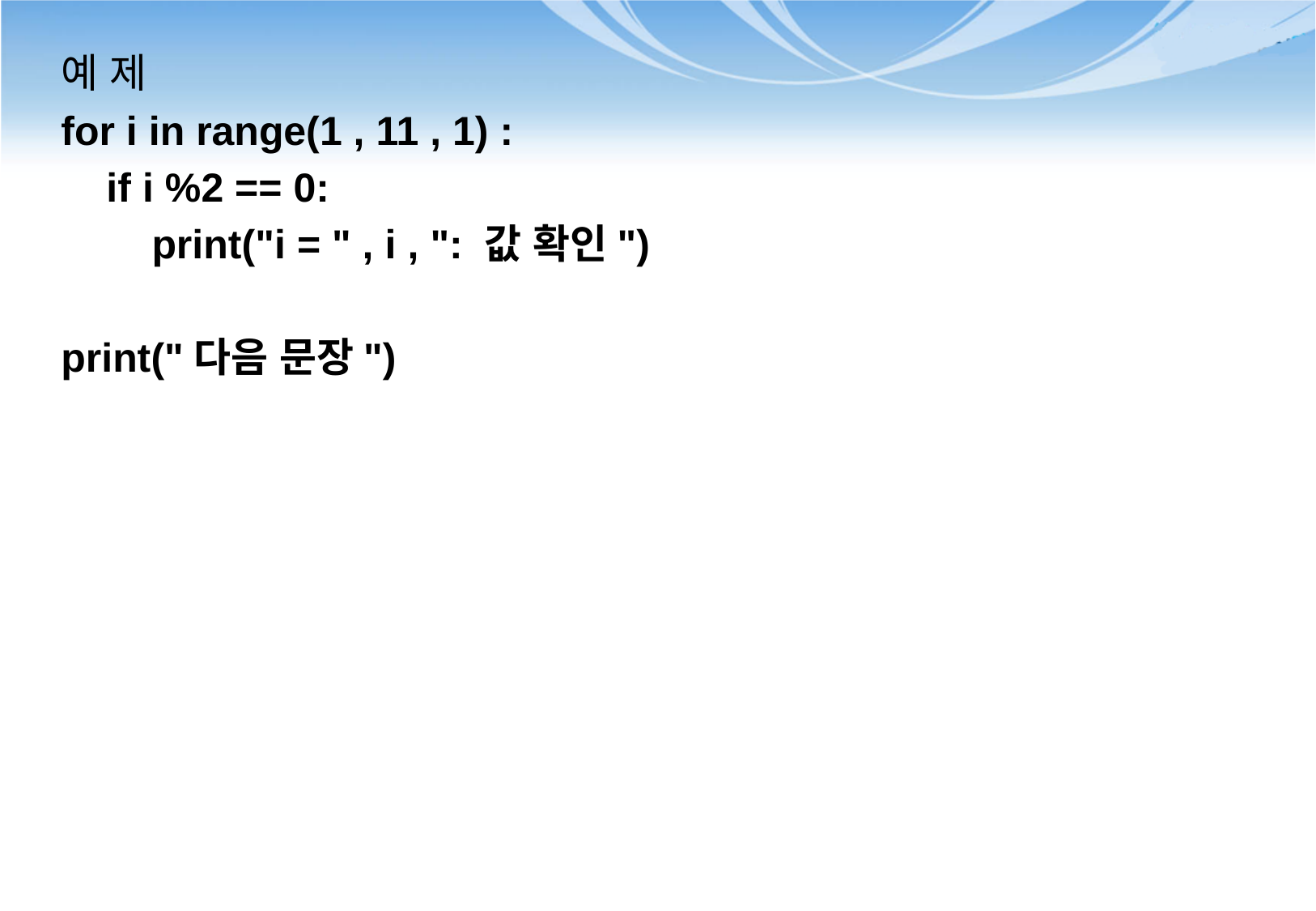

# 예 제
for i in range(1 , 11 , 1) :
    if i %2 == 0:
        print("i = " , i , ": 값 확인")

print("다음 문장")